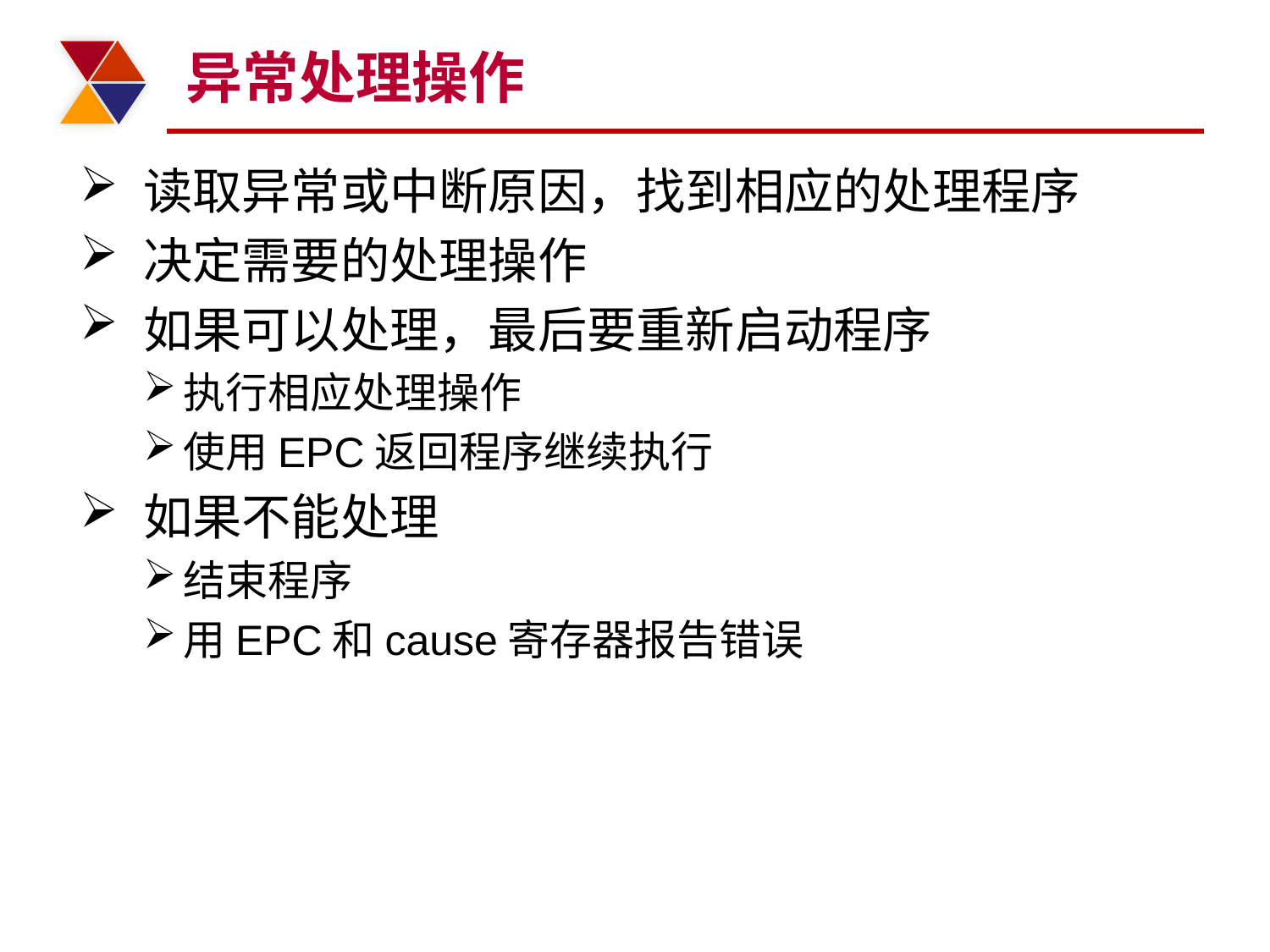

# 异常处理操作
读取异常或中断原因，找到相应的处理程序
决定需要的处理操作
如果可以处理，最后要重新启动程序
执行相应处理操作
使用EPC返回程序继续执行
如果不能处理
结束程序
用EPC和cause寄存器报告错误